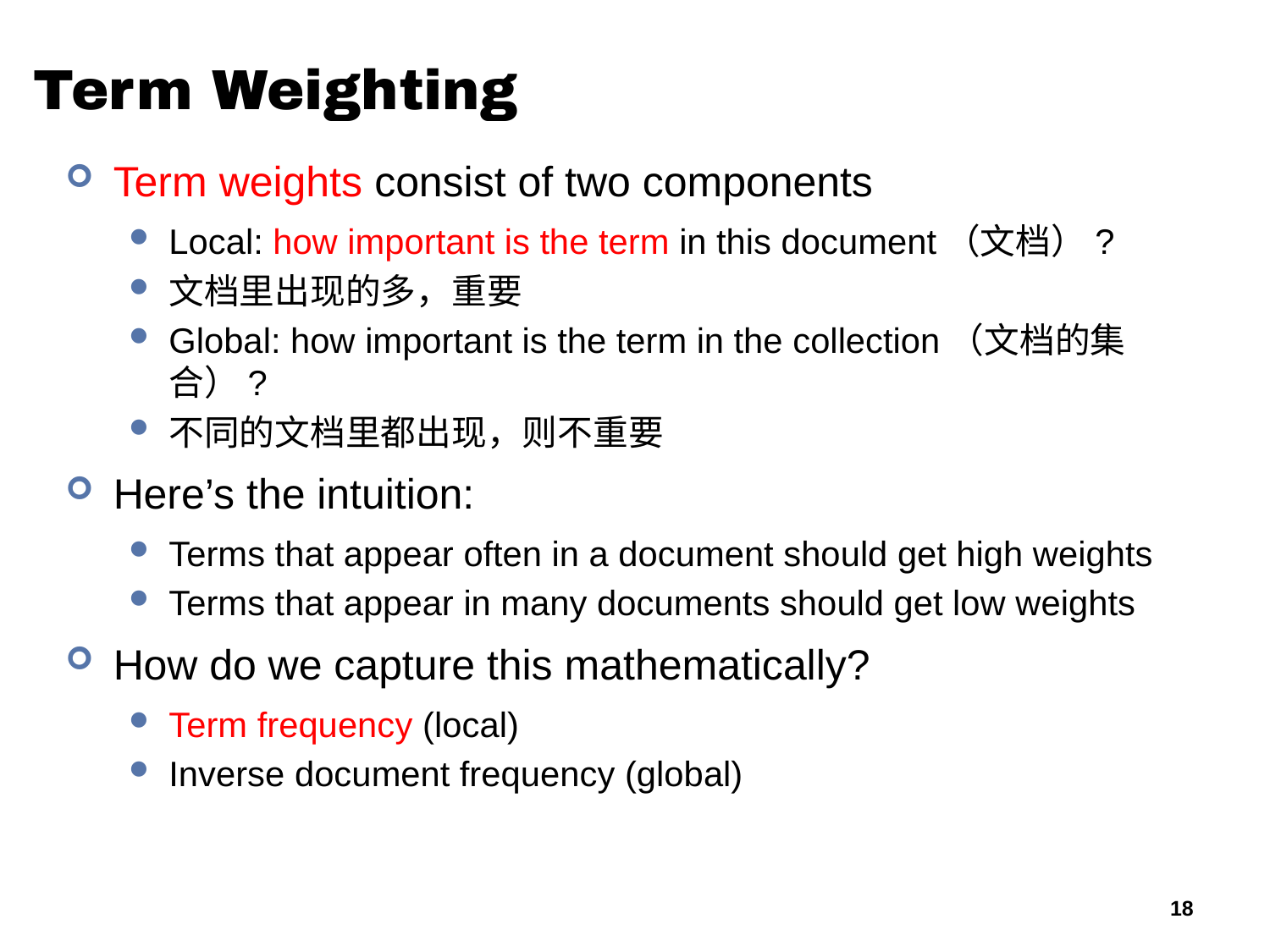

# Term Weighting
Term weights consist of two components
Local: how important is the term in this document（文档）?
文档里出现的多，重要
Global: how important is the term in the collection（文档的集合）?
不同的文档里都出现，则不重要
Here’s the intuition:
Terms that appear often in a document should get high weights
Terms that appear in many documents should get low weights
How do we capture this mathematically?
Term frequency (local)
Inverse document frequency (global)
18